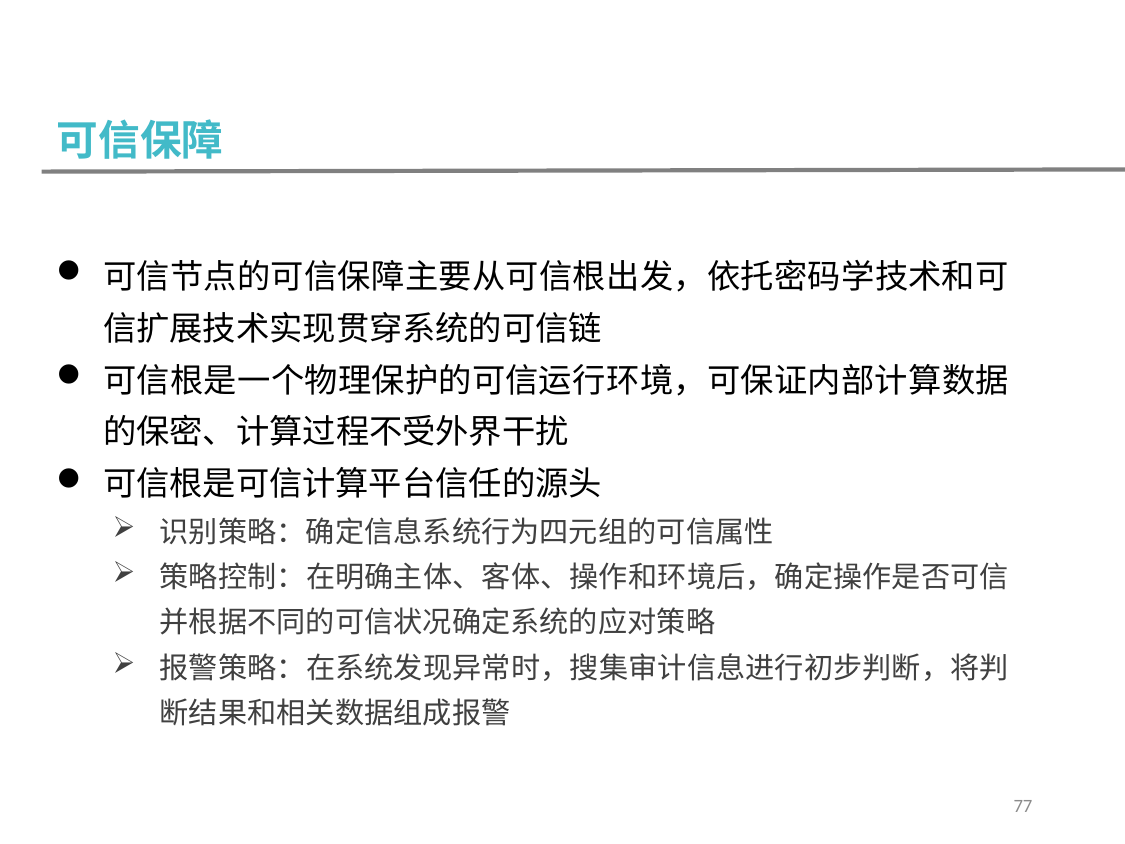

可信保障
可信节点的可信保障主要从可信根出发，依托密码学技术和可信扩展技术实现贯穿系统的可信链
可信根是一个物理保护的可信运行环境，可保证内部计算数据的保密、计算过程不受外界干扰
可信根是可信计算平台信任的源头
识别策略：确定信息系统行为四元组的可信属性
策略控制：在明确主体、客体、操作和环境后，确定操作是否可信并根据不同的可信状况确定系统的应对策略
报警策略：在系统发现异常时，搜集审计信息进行初步判断，将判断结果和相关数据组成报警
77